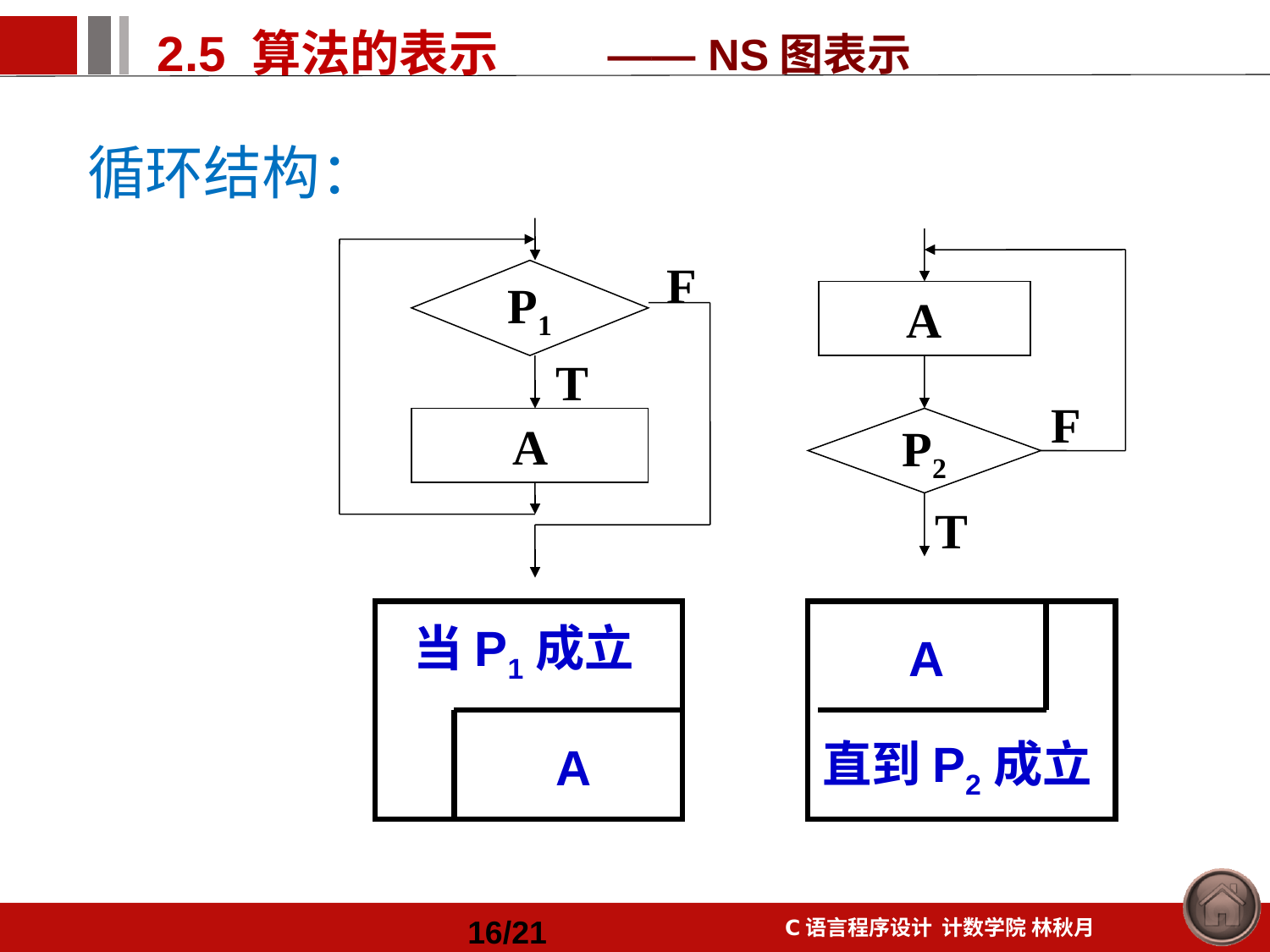

—— NS图表示
循环结构：

P1

T

A

F

A

F
P2

T

当P1成立
A

A
直到P2成立